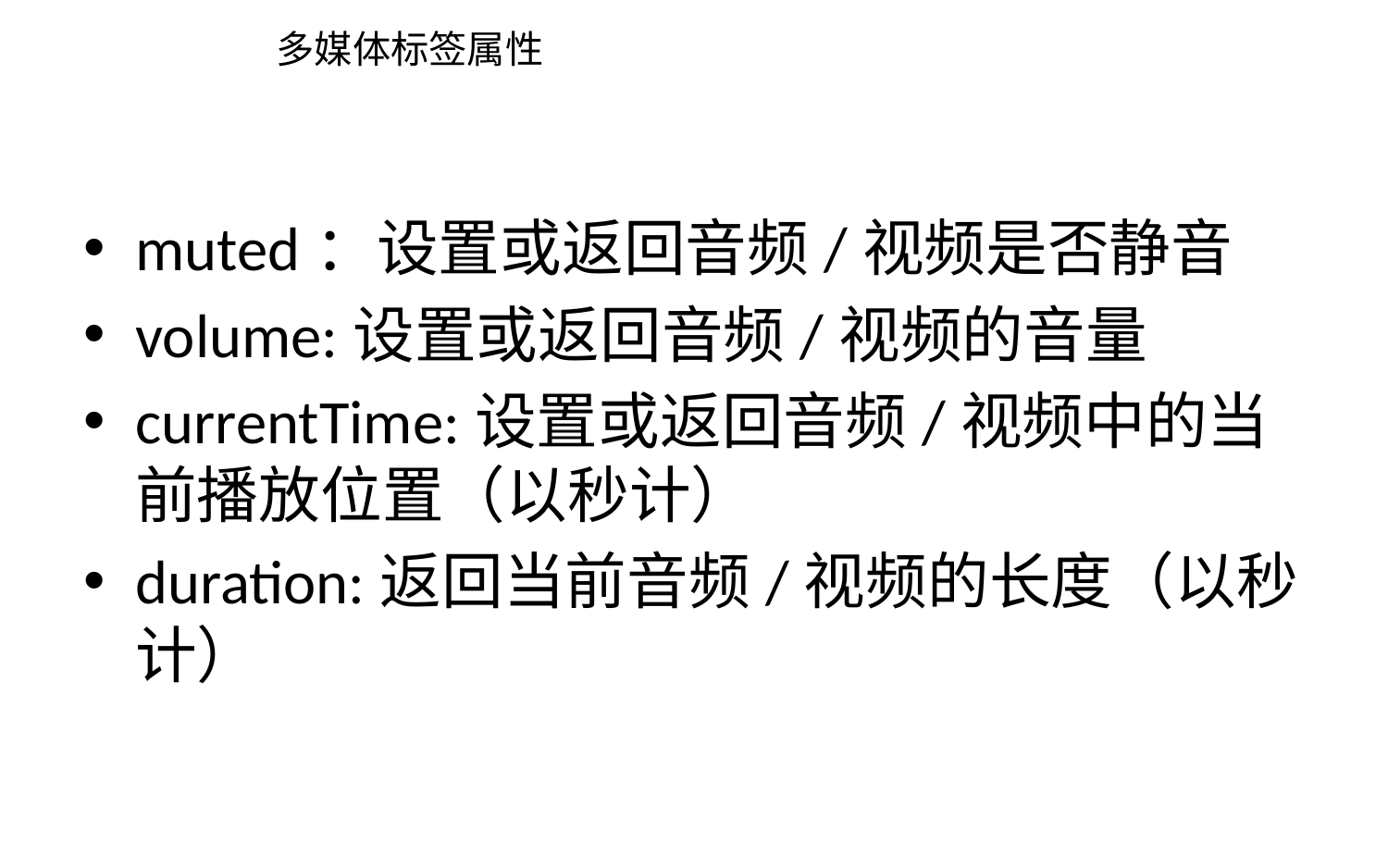

# 多媒体标签属性
muted：设置或返回音频/视频是否静音
volume:设置或返回音频/视频的音量
currentTime:设置或返回音频/视频中的当前播放位置（以秒计）
duration:返回当前音频/视频的长度（以秒计）